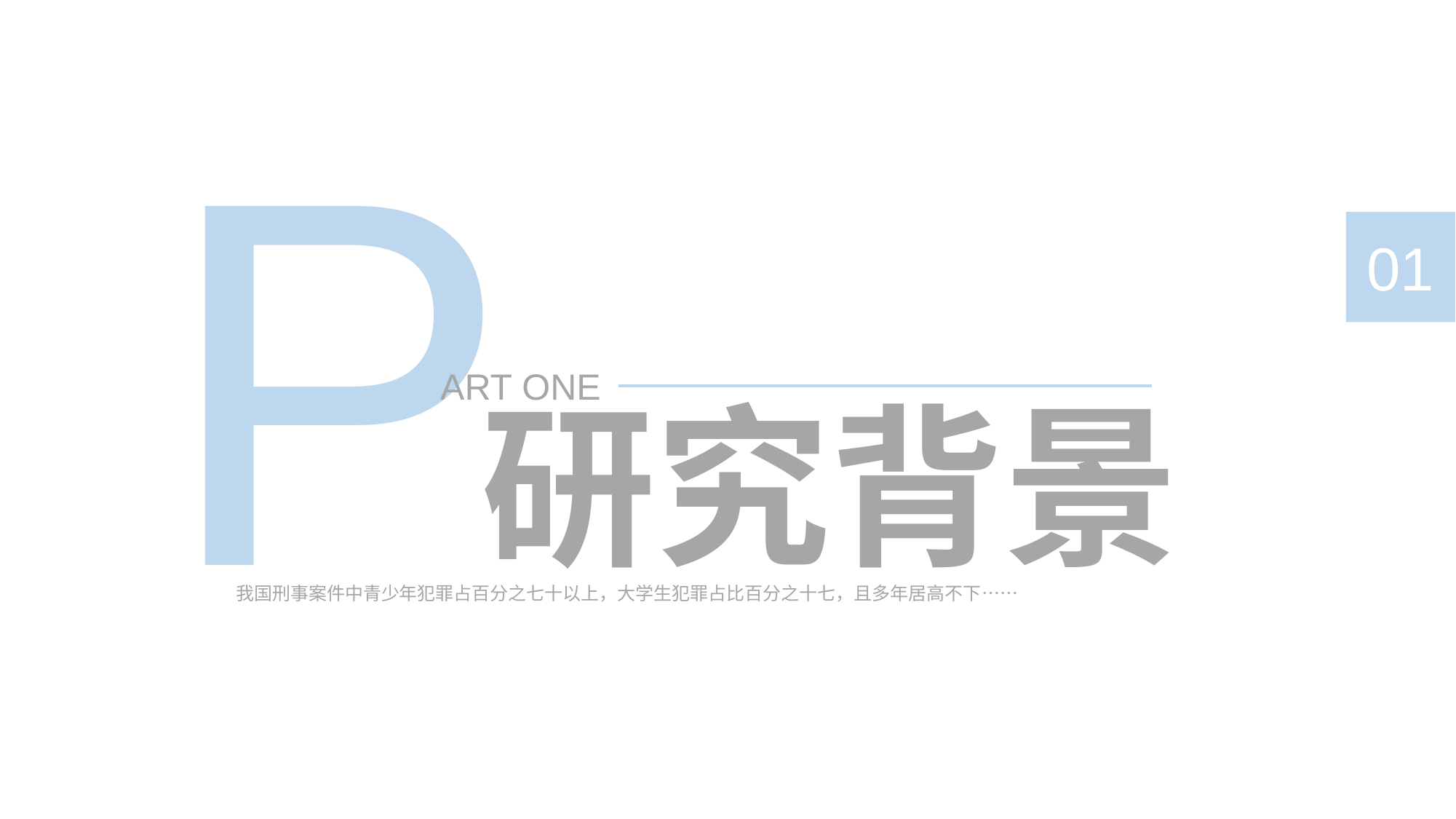

P
01
ART ONE
研究背景
我国刑事案件中青少年犯罪占百分之七十以上，大学生犯罪占比百分之十七，且多年居高不下……